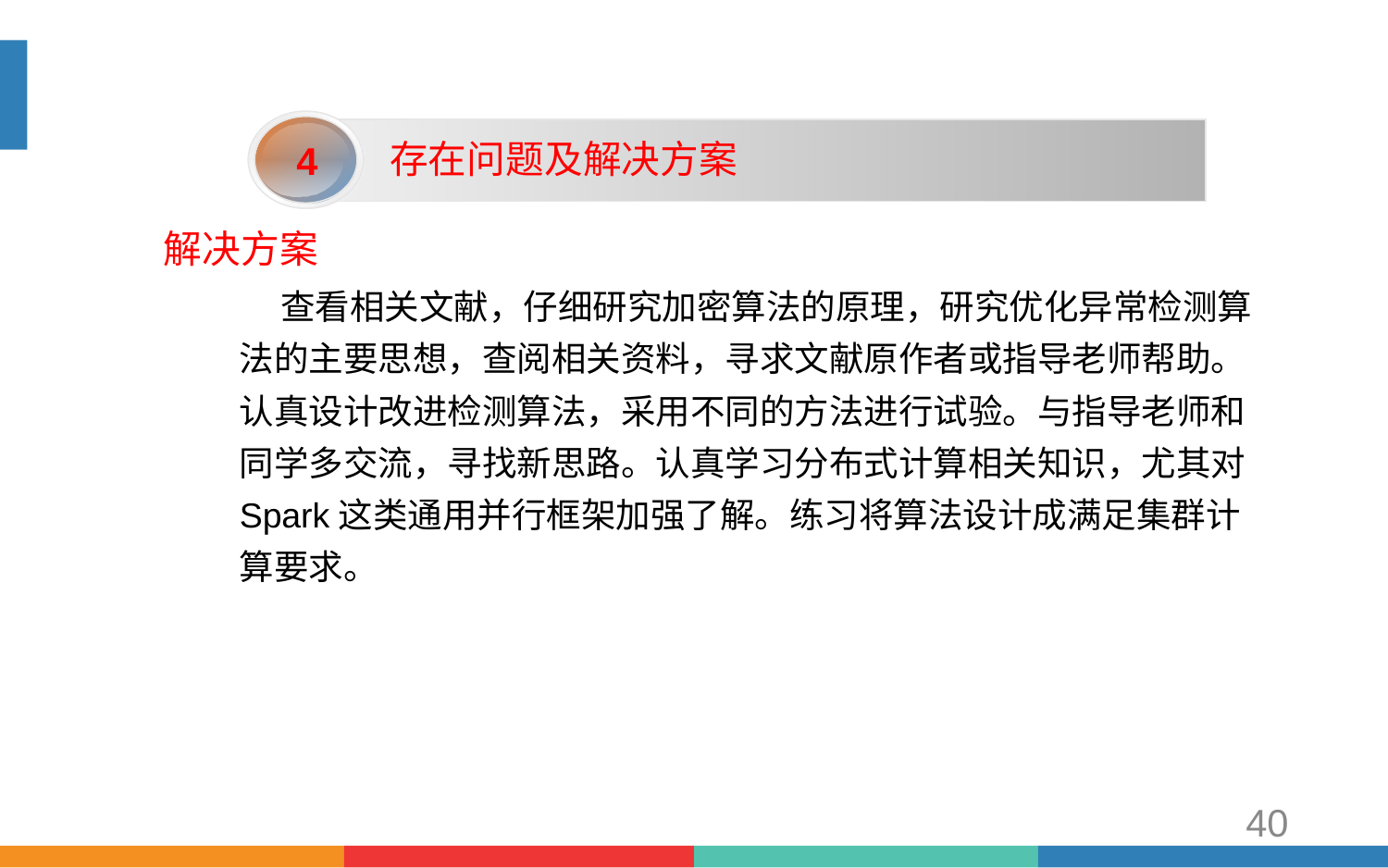

4
存在问题及解决方案
解决方案
查看相关文献，仔细研究加密算法的原理，研究优化异常检测算法的主要思想，查阅相关资料，寻求文献原作者或指导老师帮助。认真设计改进检测算法，采用不同的方法进行试验。与指导老师和同学多交流，寻找新思路。认真学习分布式计算相关知识，尤其对Spark这类通用并行框架加强了解。练习将算法设计成满足集群计算要求。

40